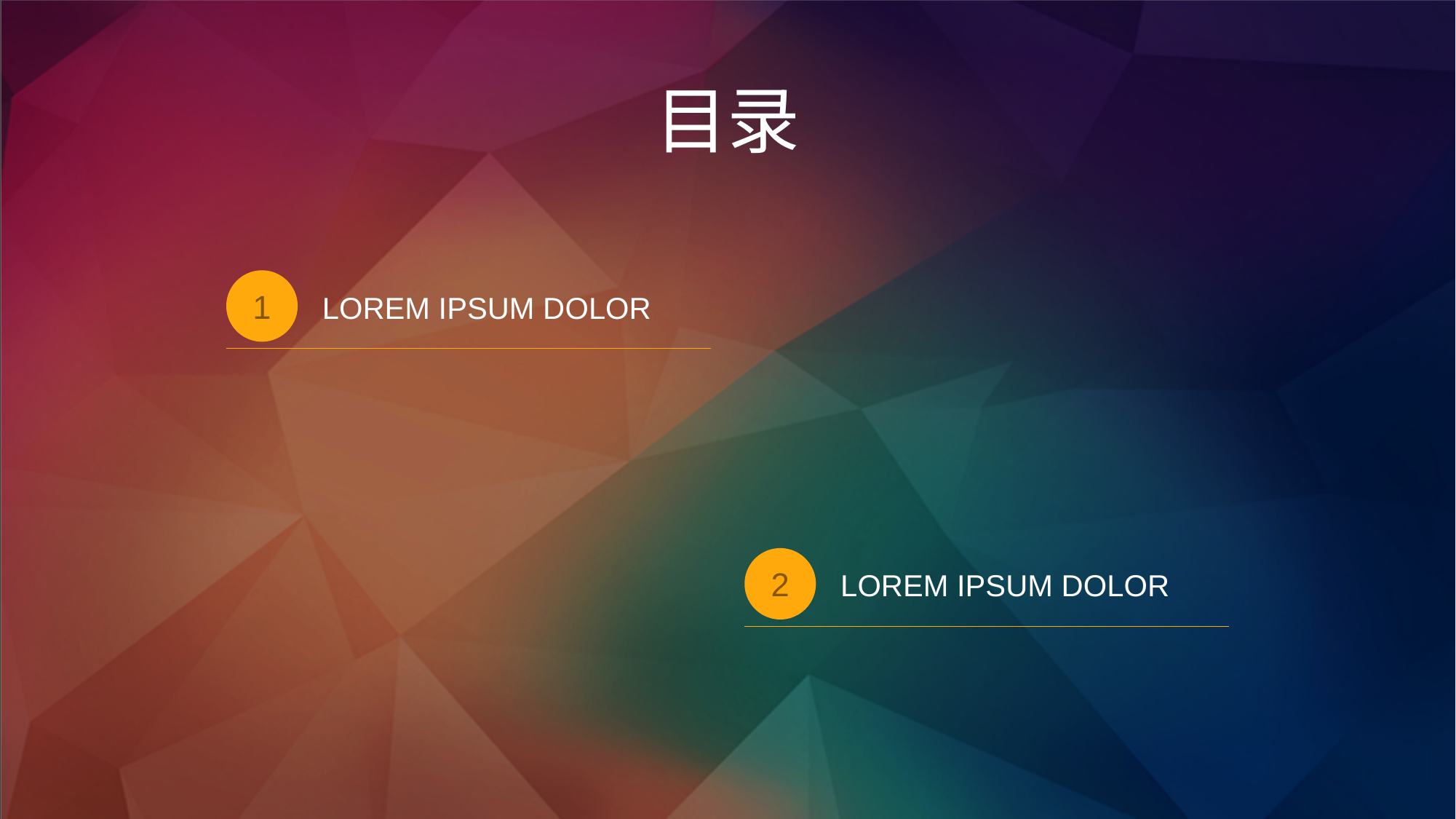

目录
LOREM IPSUM DOLOR
1
LOREM IPSUM DOLOR
2